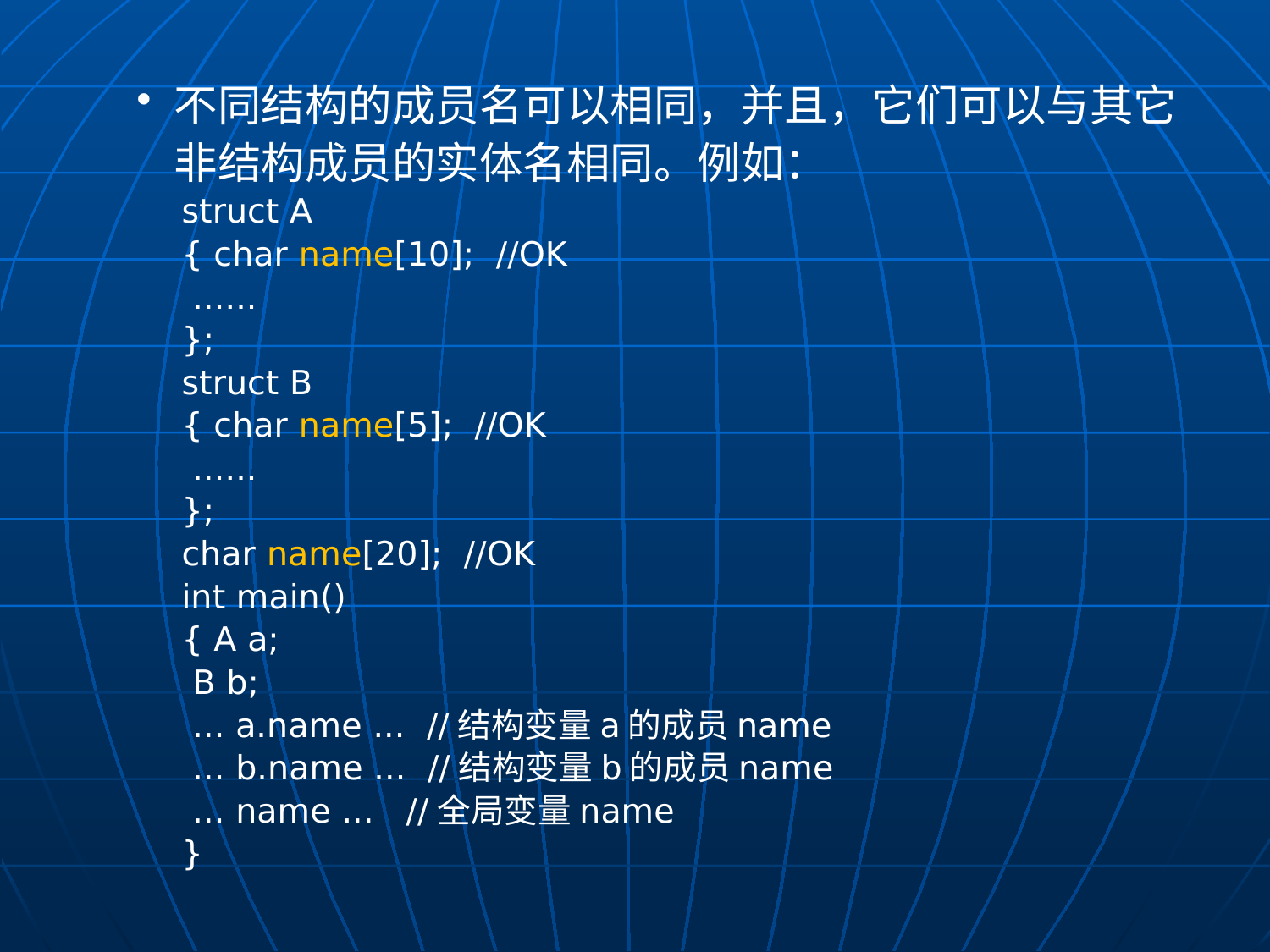

不同结构的成员名可以相同，并且，它们可以与其它非结构成员的实体名相同。例如：
struct A
{ char name[10];  //OK
	 ......
};
struct B
{ char name[5];  //OK
	 ......
};
char name[20];  //OK
int main()
{ A a;
	 B b;
	 ... a.name ...  //结构变量a的成员name
	 ... b.name ...  //结构变量b的成员name
	 ... name ...   //全局变量name
}